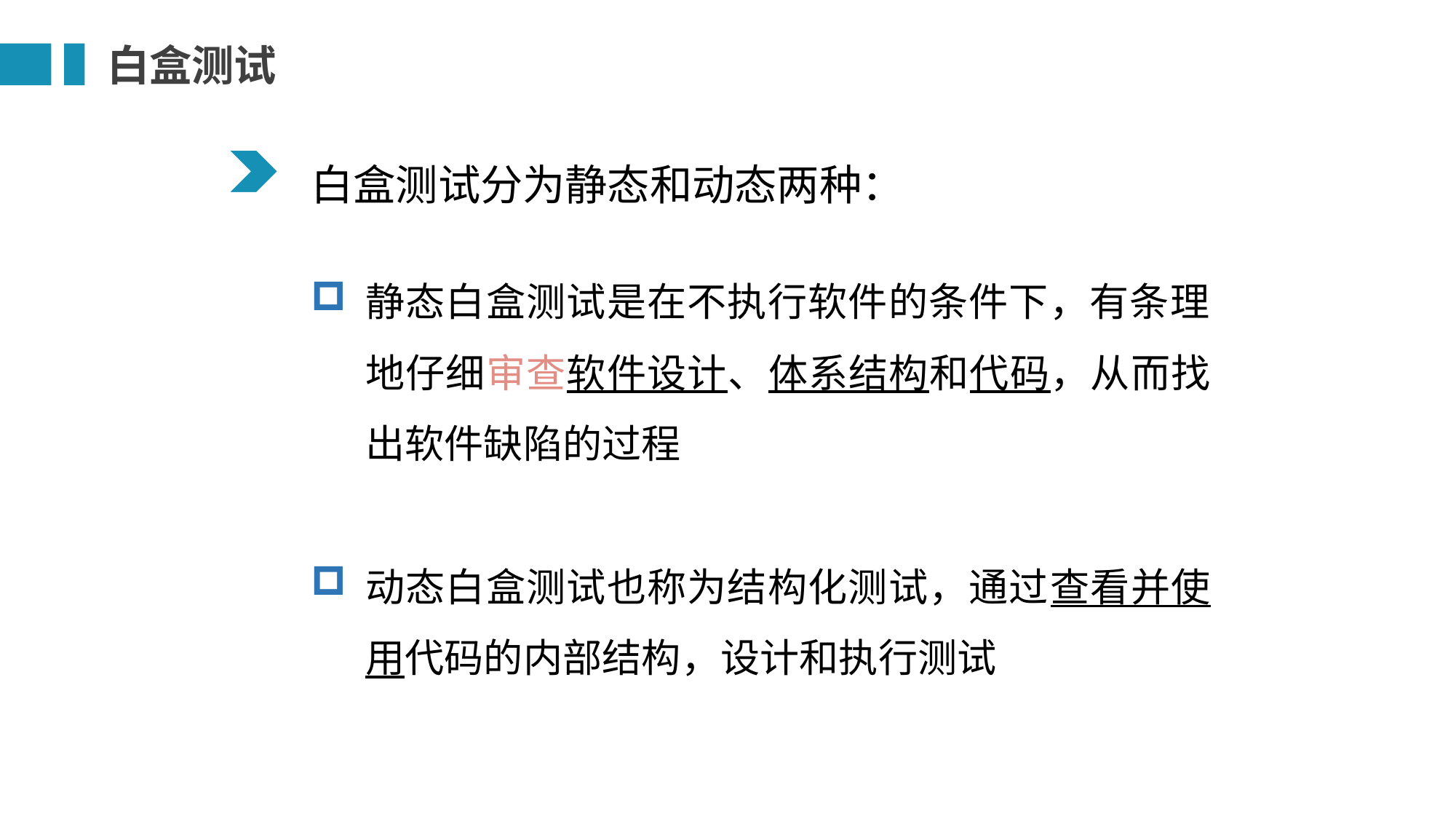

白盒测试

白盒测试分为静态和动态两种：

静态白盒测试是在不执行软件的条件下，有条理地仔细审查软件设计、体系结构和代码，从而找出软件缺陷的过程
动态白盒测试也称为结构化测试，通过查看并使用代码的内部结构，设计和执行测试
12